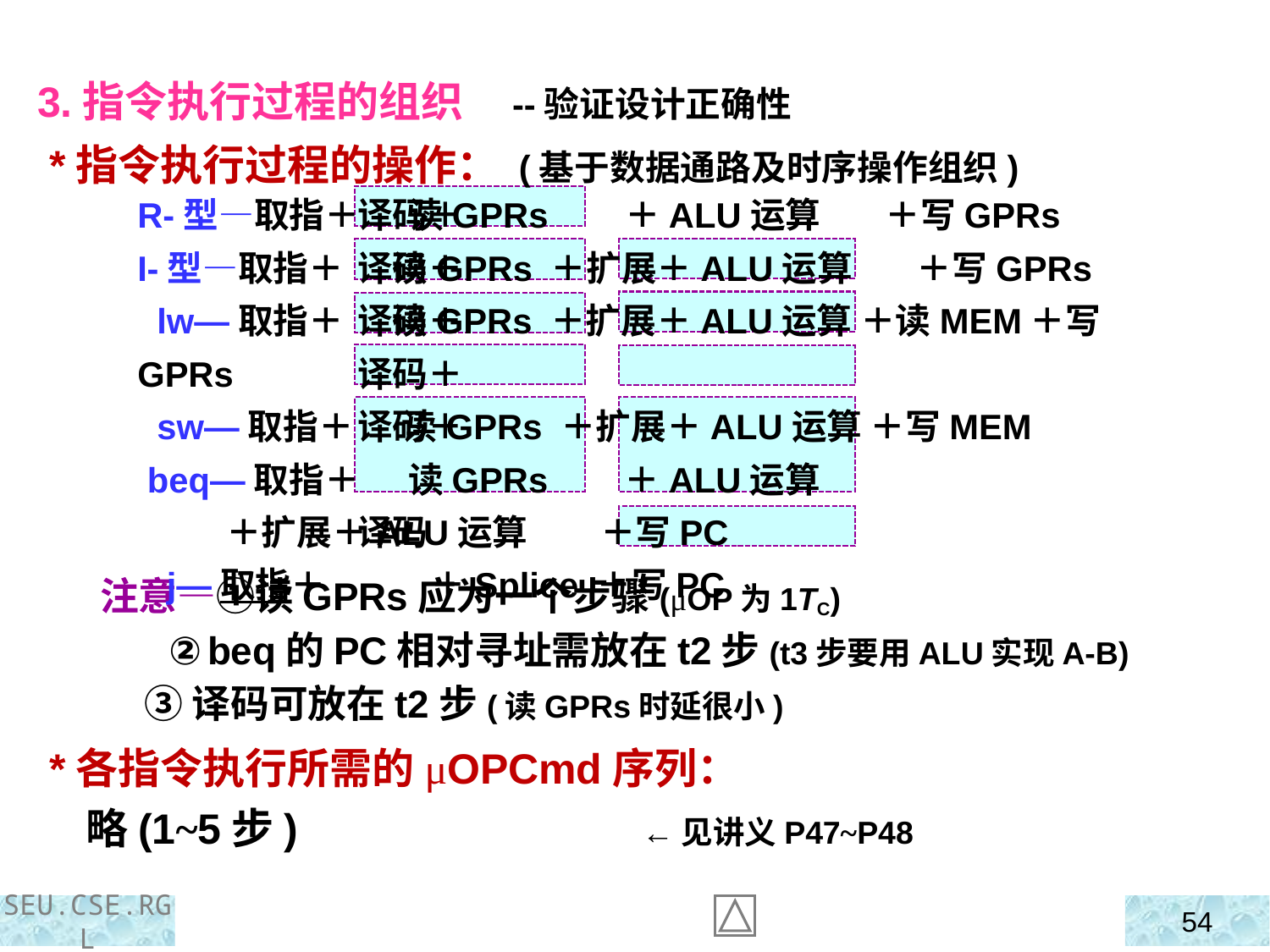

3.指令执行过程的组织    --验证设计正确性
 *指令执行过程的操作： (基于数据通路及时序操作组织)

 *各指令执行所需的μOPCmd序列：
R-型—取指＋      读GPRs       ＋ALU运算        ＋写GPRs
I-型—取指＋      读GPRs ＋扩展＋ALU运算        ＋写GPRs
  lw—取指＋      读GPRs ＋扩展＋ALU运算 ＋读MEM＋写GPRs
  sw—取指＋      读GPRs ＋扩展＋ALU运算 ＋写MEM
 beq—取指＋      读GPRs       ＋ALU运算
          ＋扩展＋ALU运算         ＋写PC
   j—取指＋             ＋Splice ＋写PC
译码＋
译码＋
译码＋
译码＋
译码＋

译码

      注意—①读GPRs应为一个步骤(μOP为1TC)
            ②beq的PC相对寻址需放在t2步(t3步要用ALU实现A-B)
            ③译码可放在t2步(读GPRs时延很小)

    略(1~5步)                             ←见讲义P47~P48
SEU.CSE.RGL
54